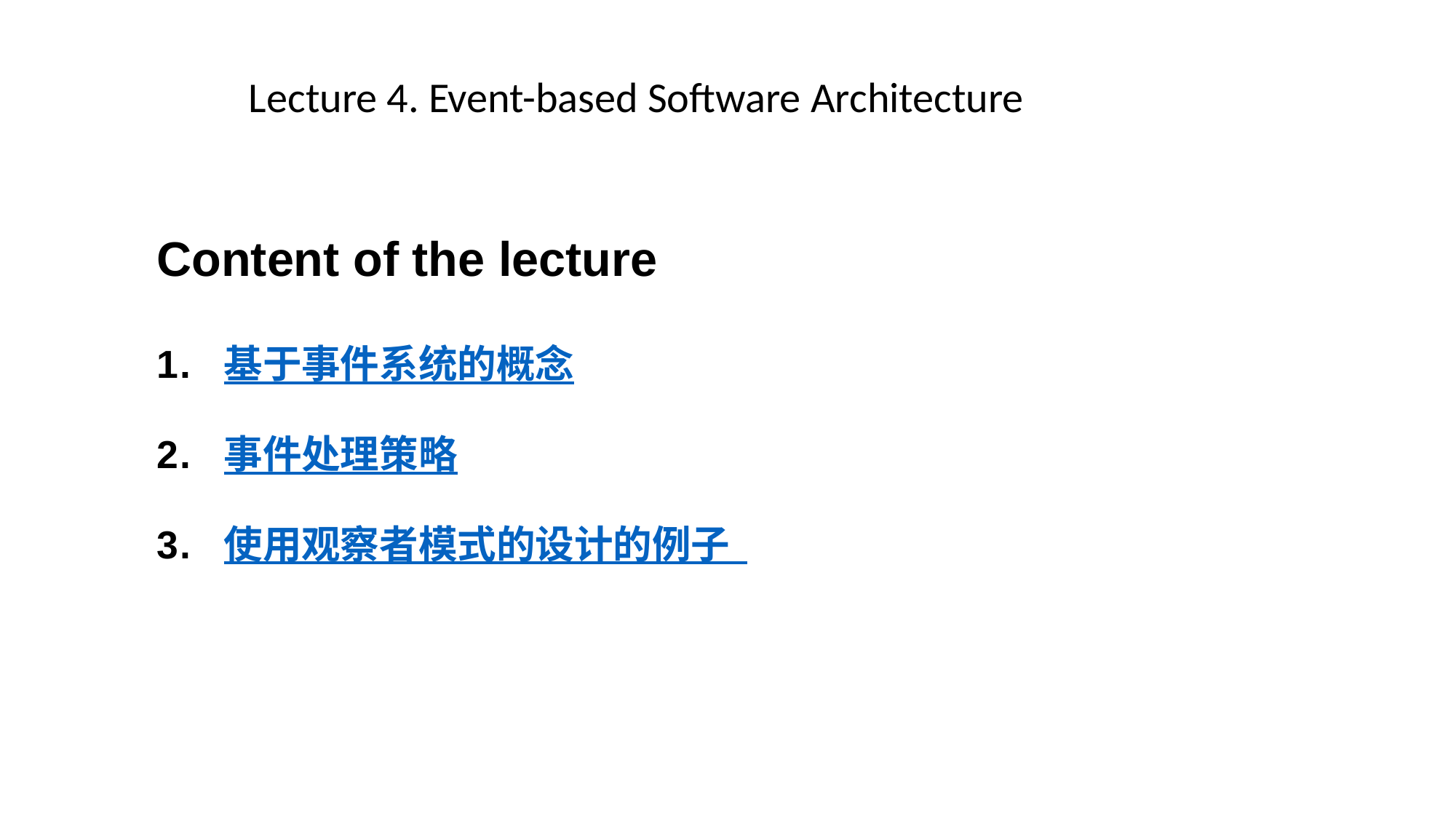

# Lecture 4. Event-based Software Architecture
Content of the lecture
基于事件系统的概念
事件处理策略
使用观察者模式的设计的例子